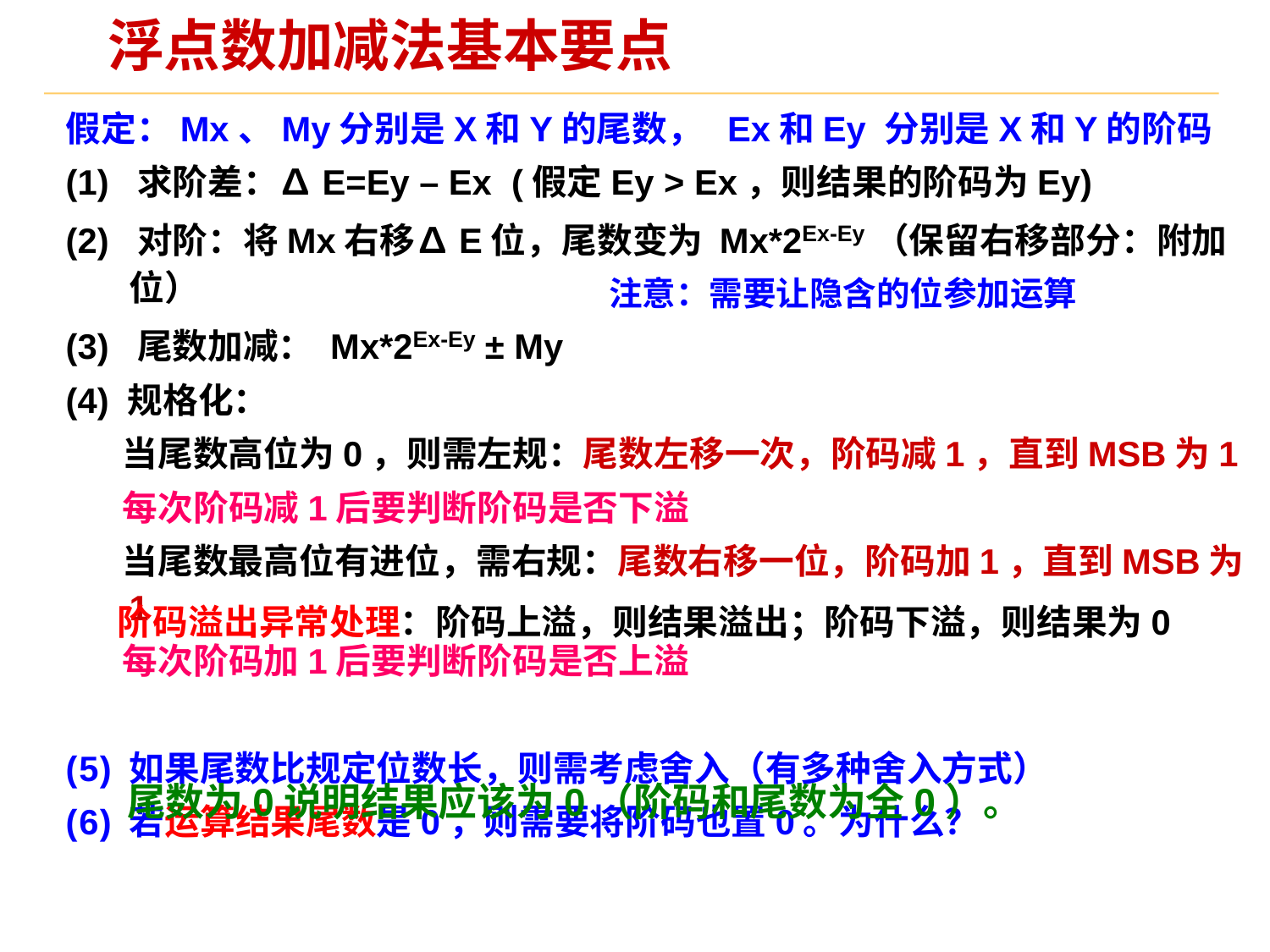

# 浮点数加减法基本要点
假定：Mx、My分别是X和Y的尾数，  Ex和Ey 分别是X和Y的阶码
(1)  求阶差：∆E=Ey – Ex  (假定Ey > Ex，则结果的阶码为Ey)
(2)  对阶：将Mx右移∆E位，尾数变为 Mx*2Ex-Ey（保留右移部分：附加位）
(3)  尾数加减： Mx*2Ex-Ey ± My
(4) 规格化：
      当尾数高位为0，则需左规：尾数左移一次，阶码减1，直到MSB为1
      每次阶码减1后要判断阶码是否下溢
      当尾数最高位有进位，需右规：尾数右移一位，阶码加1，直到MSB为1
      每次阶码加1后要判断阶码是否上溢

如果尾数比规定位数长，则需考虑舍入（有多种舍入方式）
若运算结果尾数是0，则需要将阶码也置0。为什么？
注意：需要让隐含的位参加运算
阶码溢出异常处理：阶码上溢，则结果溢出；阶码下溢，则结果为0
尾数为0说明结果应该为0（阶码和尾数为全0）。
55